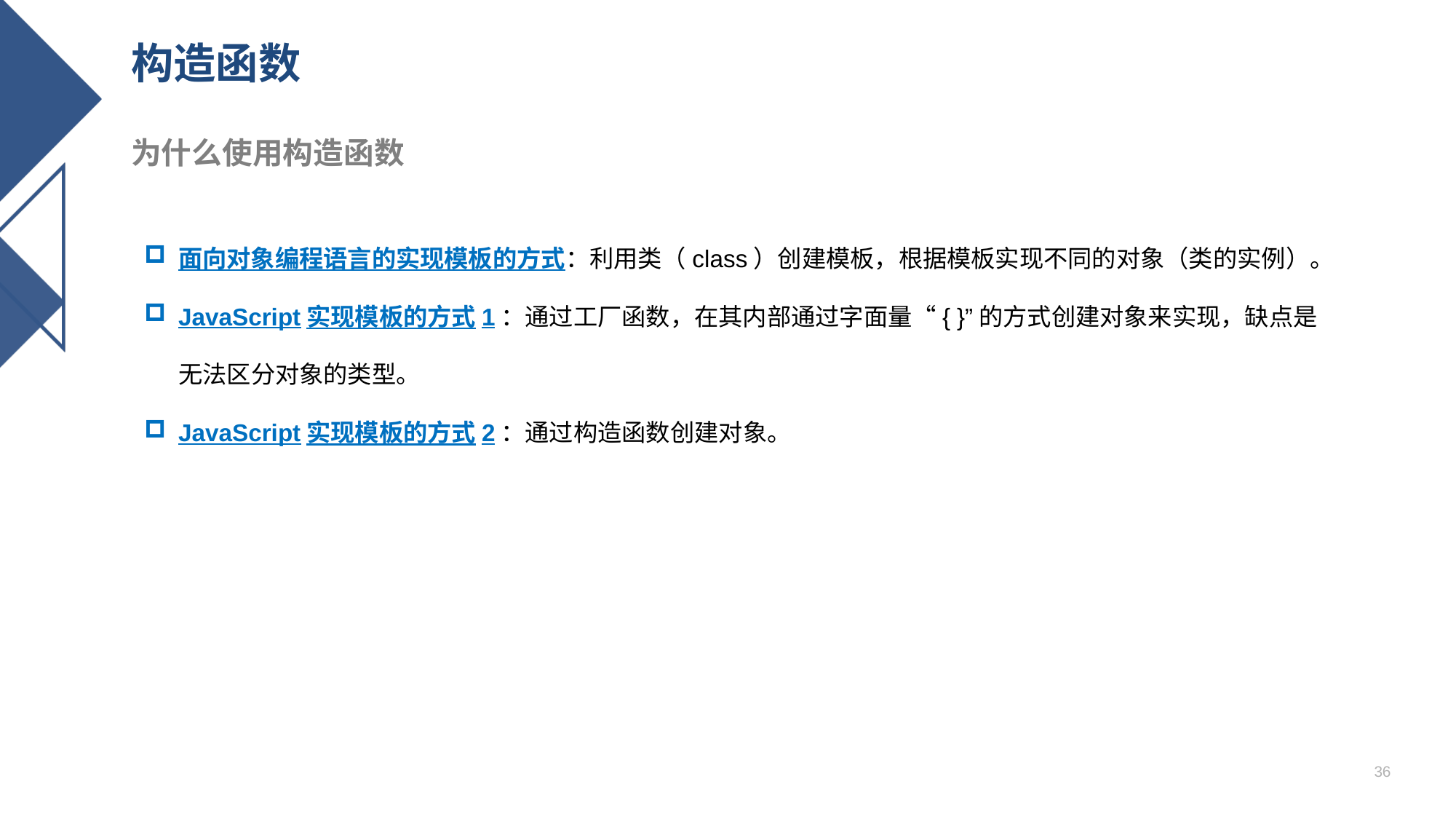

# 构造函数
为什么使用构造函数
面向对象编程语言的实现模板的方式：利用类（class）创建模板，根据模板实现不同的对象（类的实例）。
JavaScript实现模板的方式1：通过工厂函数，在其内部通过字面量“{ }”的方式创建对象来实现，缺点是无法区分对象的类型。
JavaScript实现模板的方式2：通过构造函数创建对象。
36